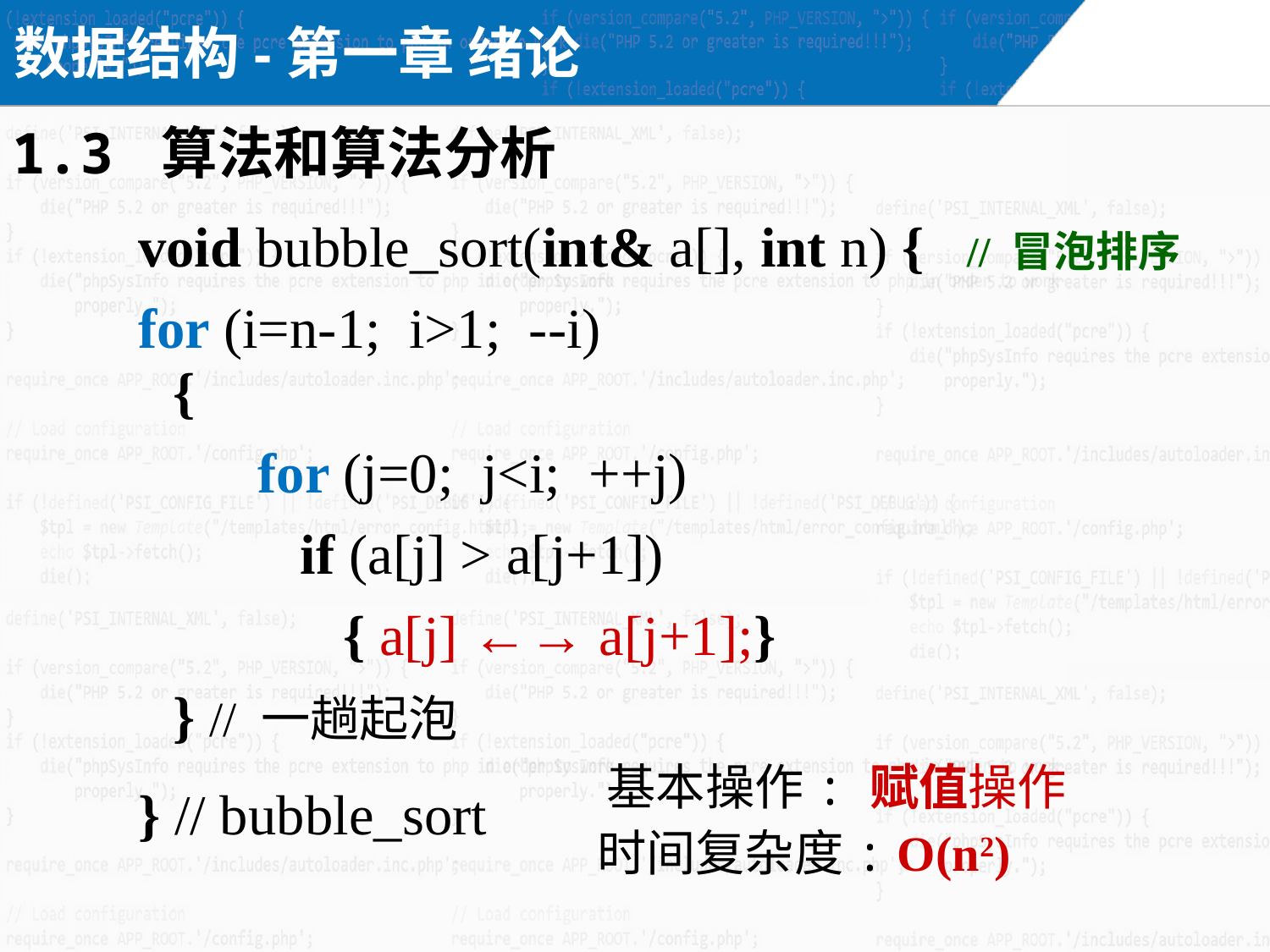

数据结构-第一章 绪论
1.3 算法和算法分析
void bubble_sort(int& a[], int n) {   // 冒泡排序
for (i=n-1;  i>1;  --i)

} // bubble_sort
{
      for (j=0;  j<i;  ++j)
         if (a[j] > a[j+1])
            { a[j] ←→ a[j+1];}
} // 一趟起泡
基本操作: 赋值操作
时间复杂度: O(n2)